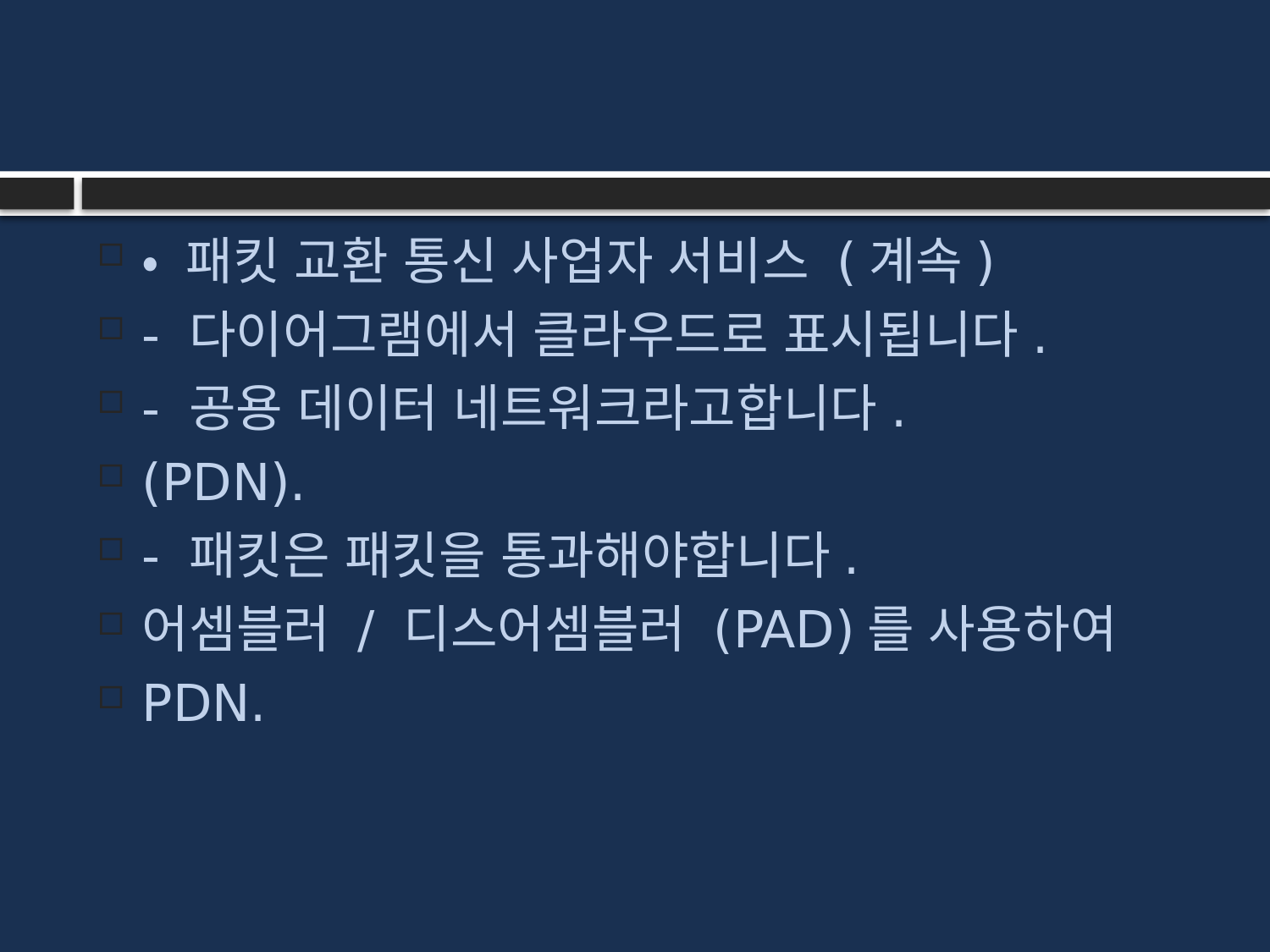

#
• 패킷 교환 통신 사업자 서비스 (계속)
- 다이어그램에서 클라우드로 표시됩니다.
- 공용 데이터 네트워크라고합니다.
(PDN).
- 패킷은 패킷을 통과해야합니다.
어셈블러 / 디스어셈블러 (PAD)를 사용하여
PDN.